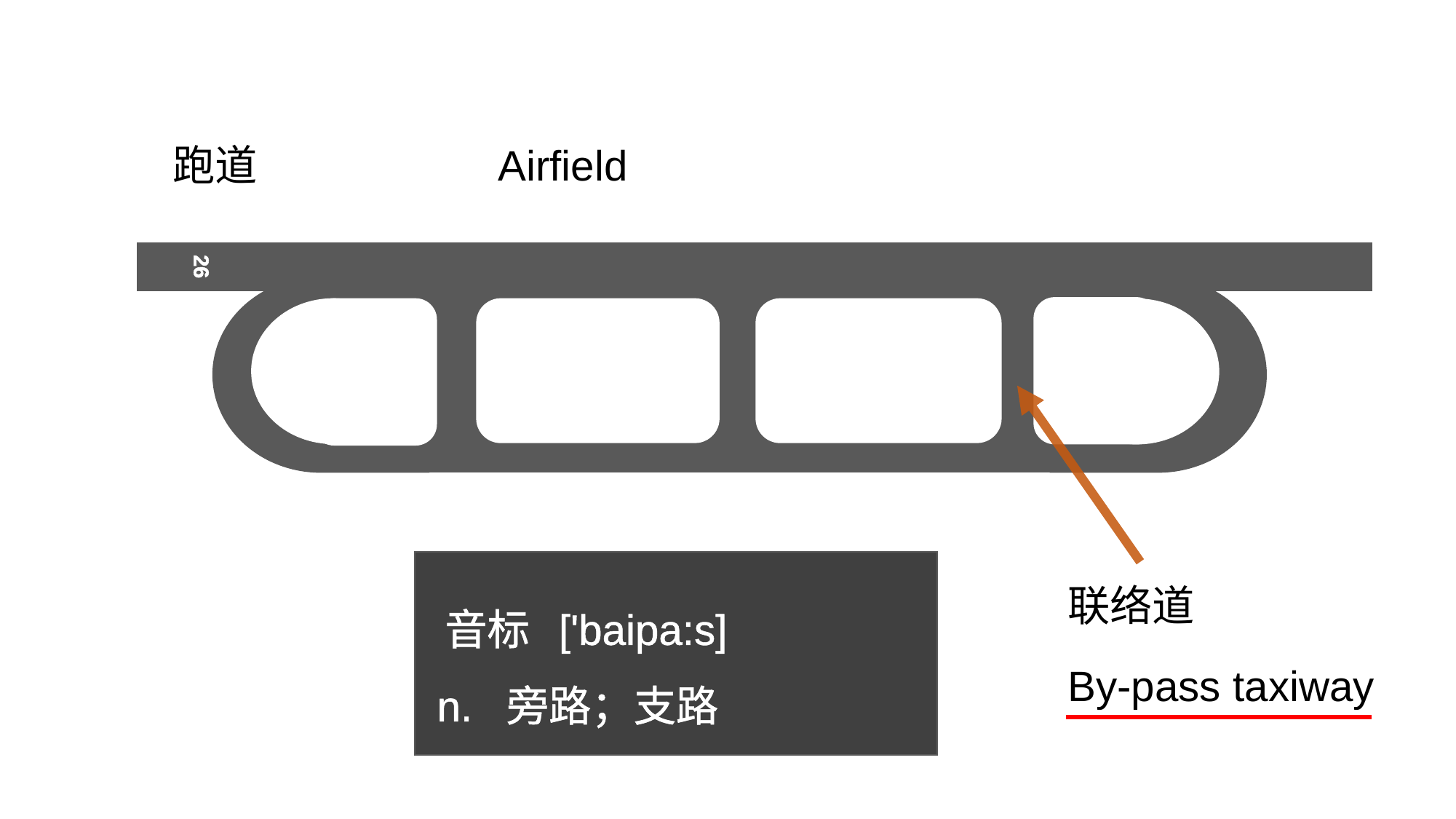

跑道
Airfield

26

 音标  ['baipa:s]
 n.  旁路；支路
联络道
By-pass taxiway